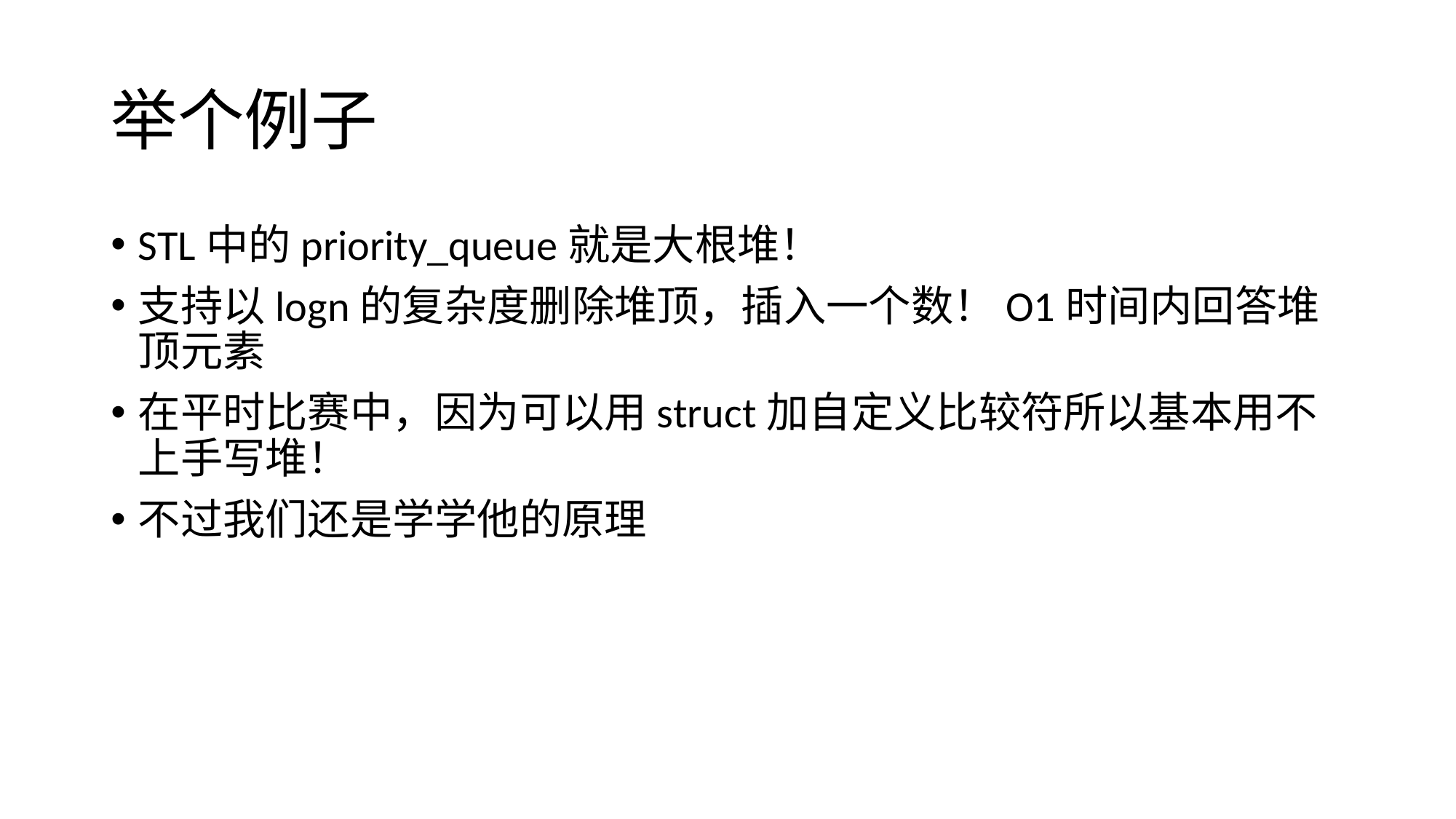

# 举个例子
STL中的priority_queue就是大根堆！
支持以logn的复杂度删除堆顶，插入一个数！O1时间内回答堆顶元素
在平时比赛中，因为可以用struct加自定义比较符所以基本用不上手写堆！
不过我们还是学学他的原理